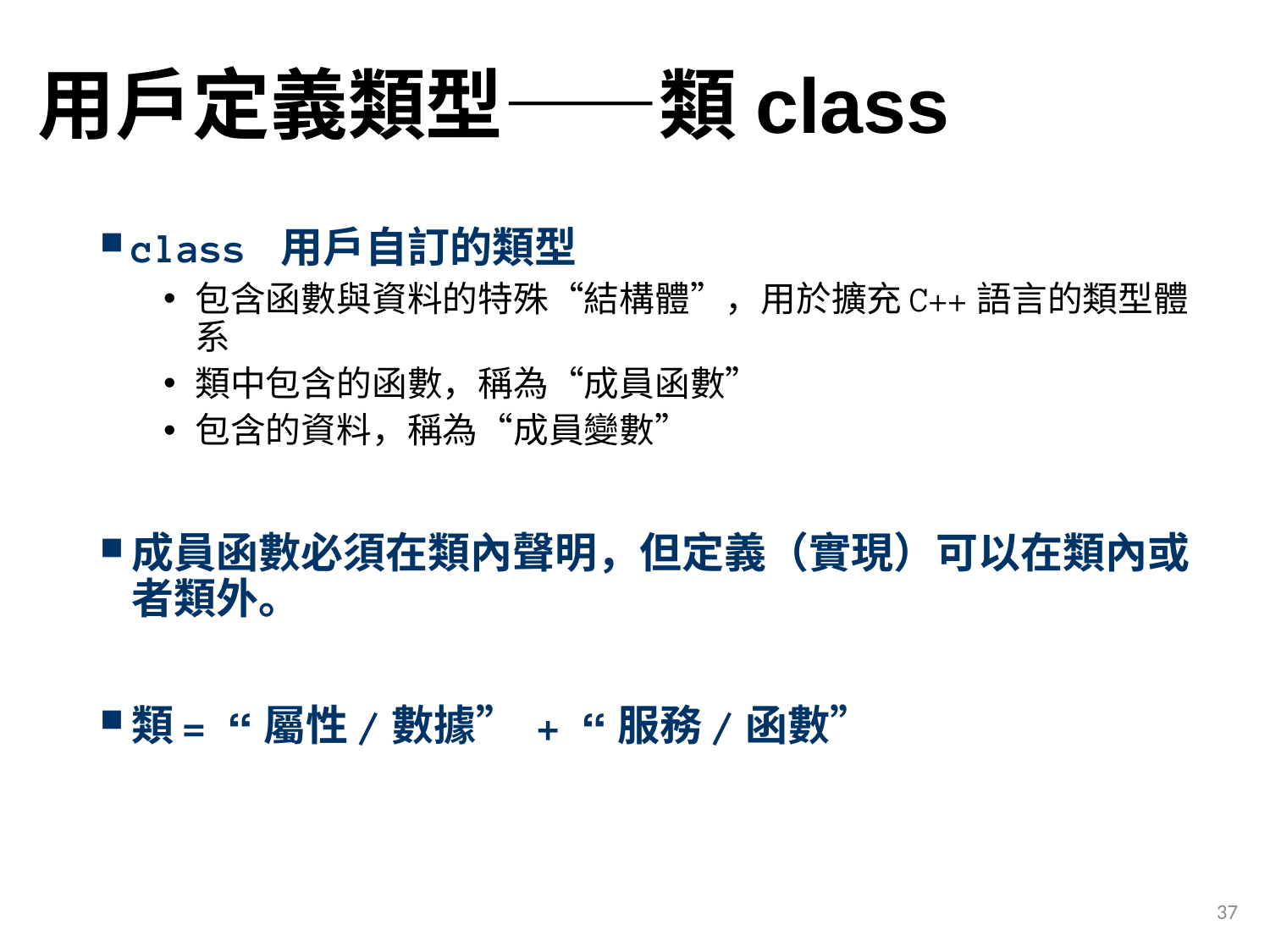

# 用戶定義類型——類class
class 用戶自訂的類型
包含函數與資料的特殊“結構體”，用於擴充C++語言的類型體系
類中包含的函數，稱為“成員函數”
包含的資料，稱為“成員變數”

成員函數必須在類內聲明，但定義（實現）可以在類內或者類外。

類= “屬性/數據” + “服務/函數”
37